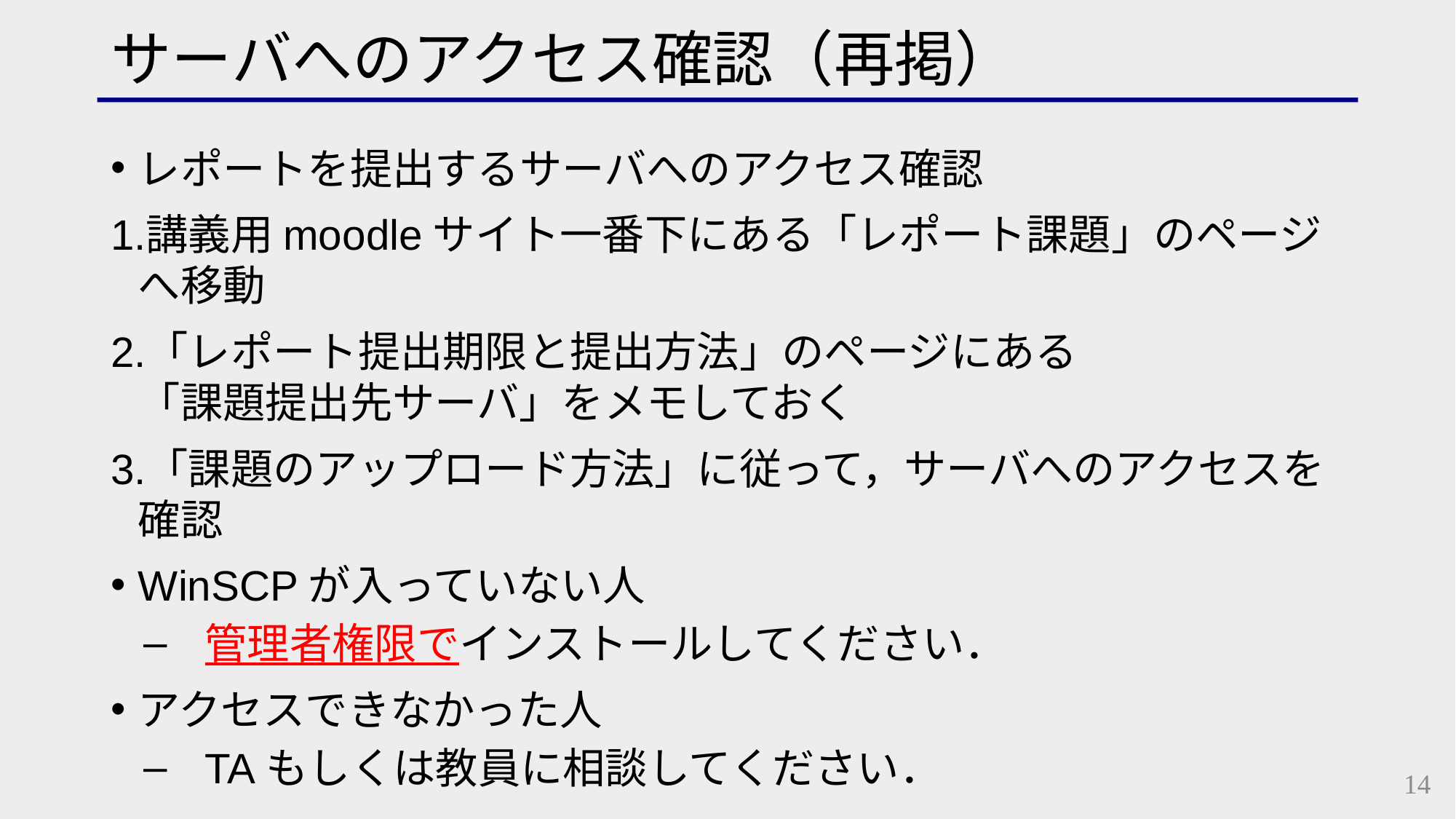

サーバへのアクセス確認（再掲）
レポートを提出するサーバへのアクセス確認
講義用moodleサイト一番下にある「レポート課題」のページへ移動
「レポート提出期限と提出方法」のページにある
「課題提出先サーバ」をメモしておく
「課題のアップロード方法」に従って，サーバへのアクセスを確認
WinSCPが入っていない人
管理者権限でインストールしてください．
アクセスできなかった人
TAもしくは教員に相談してください．
14